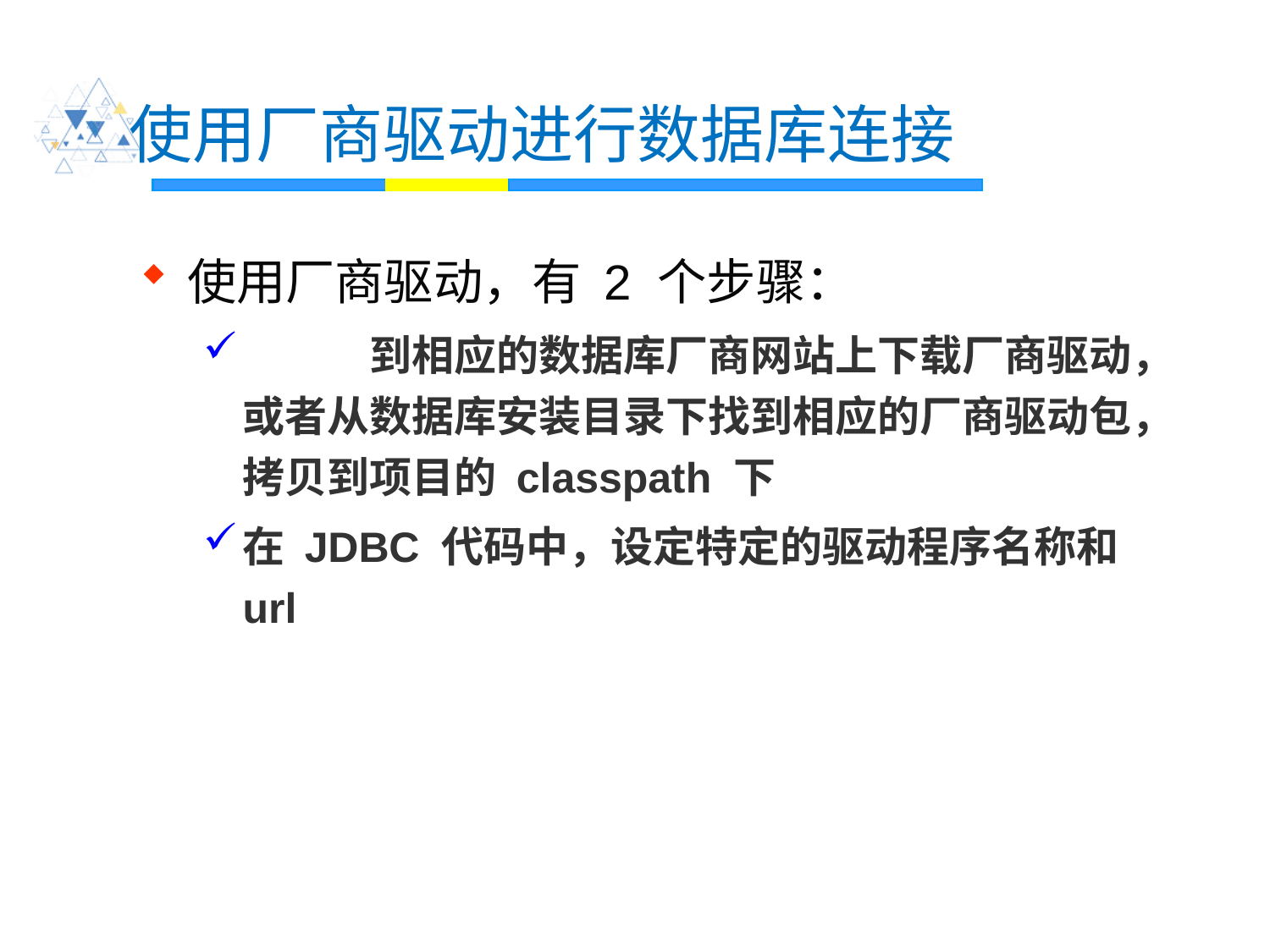

# 使用厂商驱动进行数据库连接
使用厂商驱动，有 2 个步骤：
 	到相应的数据库厂商网站上下载厂商驱动，或者从数据库安装目录下找到相应的厂商驱动包，拷贝到项目的 classpath 下
在 JDBC 代码中，设定特定的驱动程序名称和 url